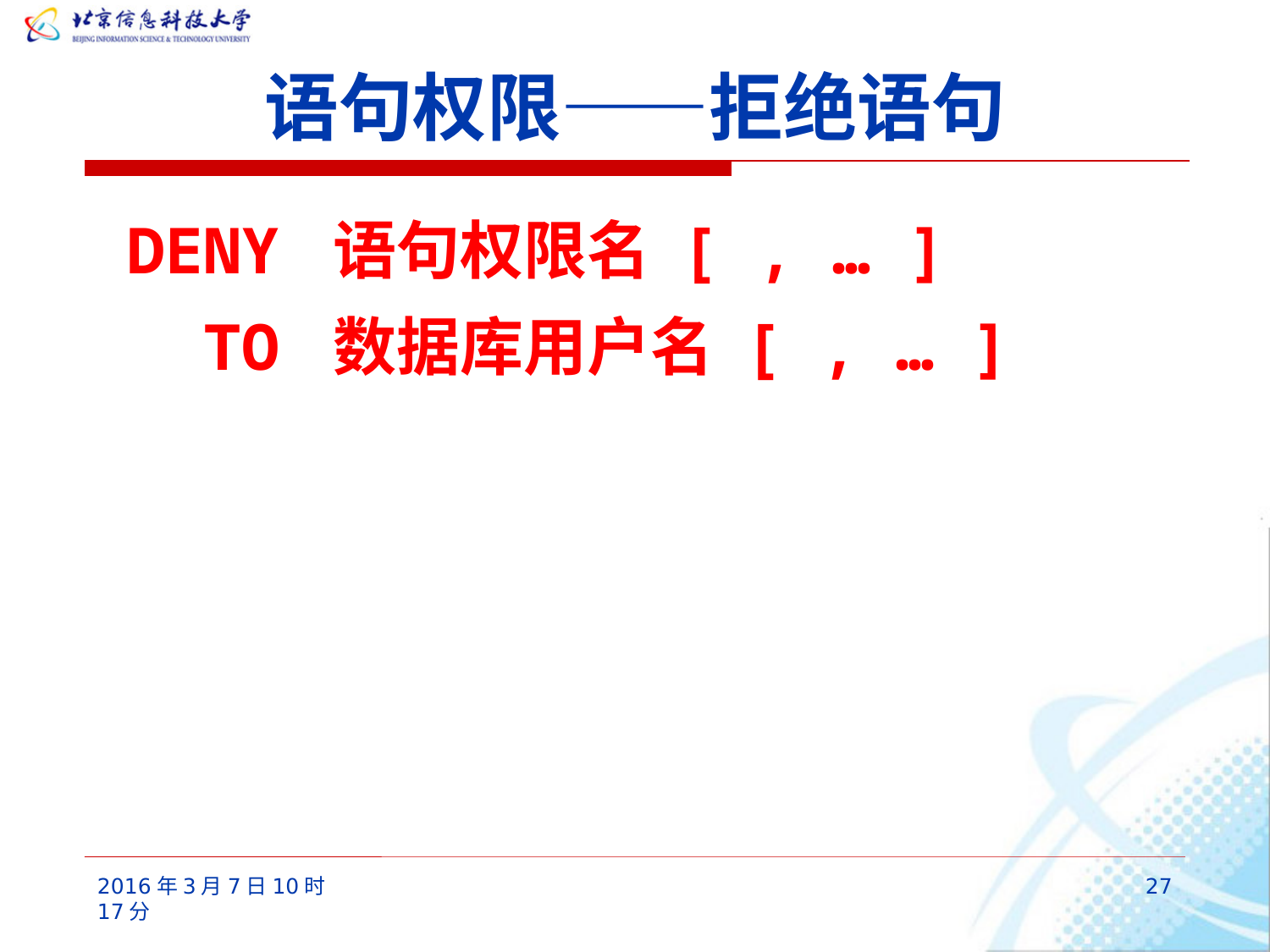

# 语句权限——拒绝语句
DENY 语句权限名 [ , … ]
  TO 数据库用户名 [ , … ]

2016年3月7日10时17分
27